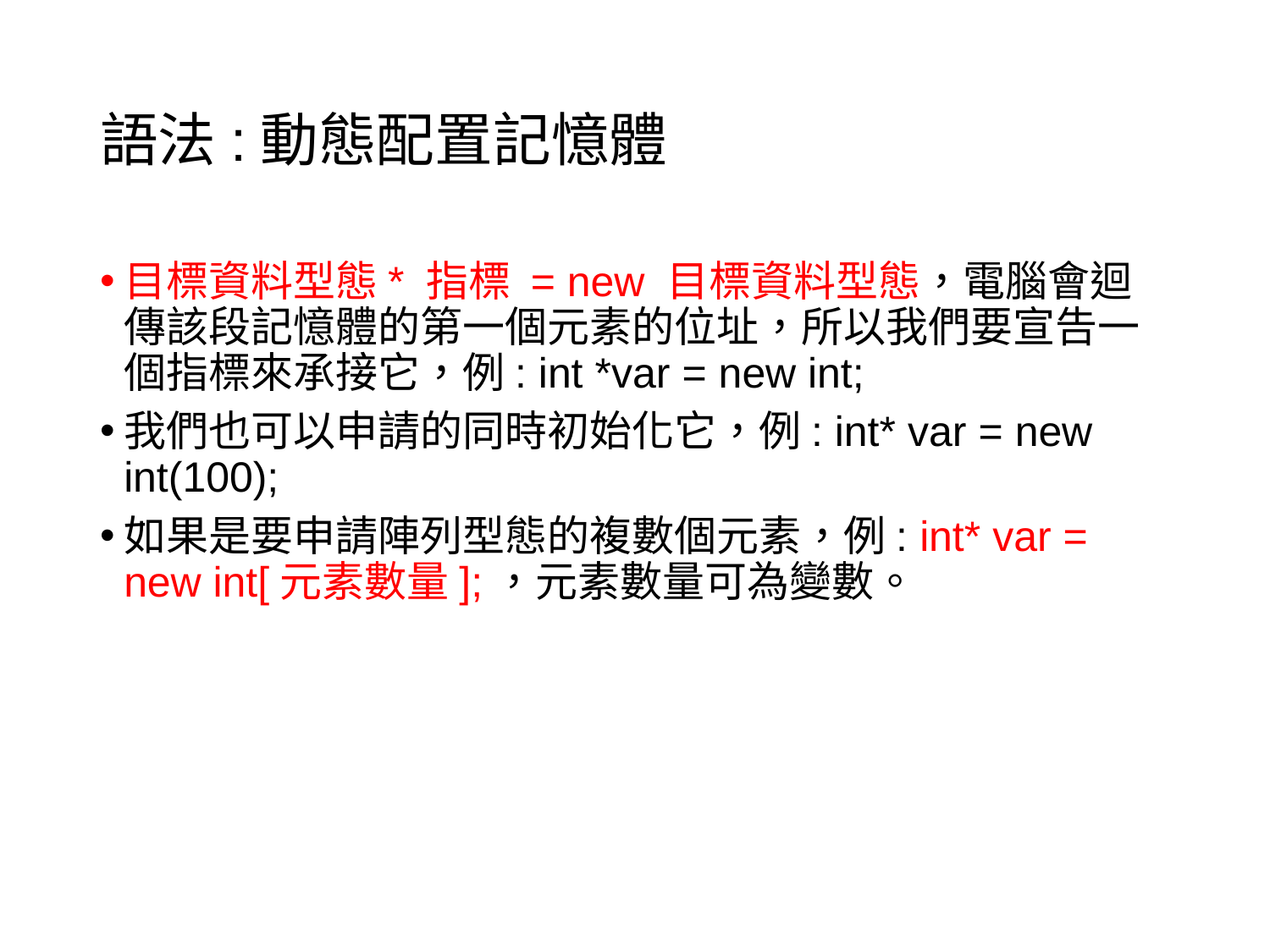

# 語法:動態配置記憶體
目標資料型態* 指標 = new 目標資料型態，電腦會迴傳該段記憶體的第一個元素的位址，所以我們要宣告一個指標來承接它，例: int *var = new int;
我們也可以申請的同時初始化它，例: int* var = new int(100);
如果是要申請陣列型態的複數個元素，例: int* var = new int[元素數量];，元素數量可為變數。